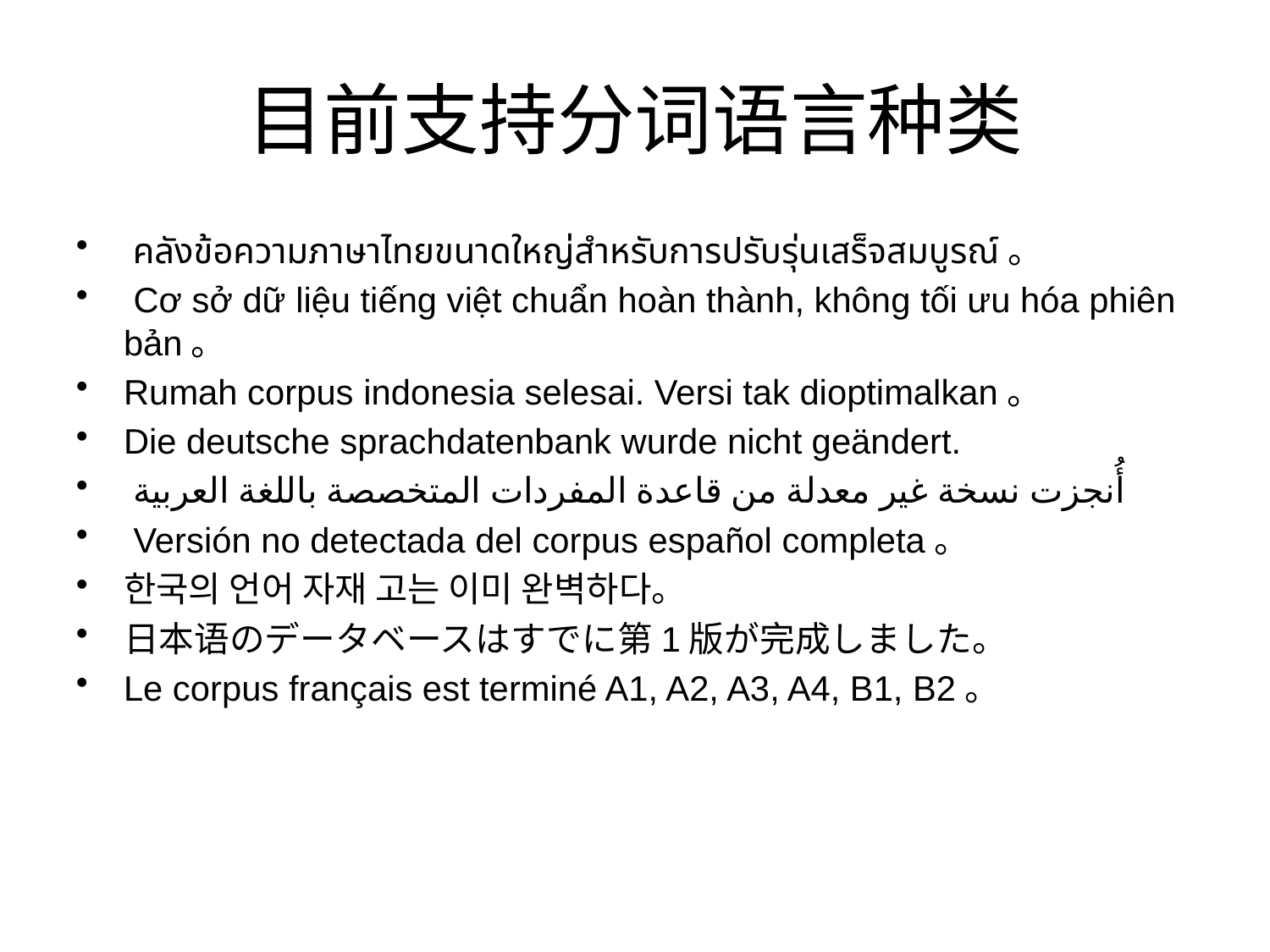

# 目前支持分词语言种类
 คลังข้อความภาษาไทยขนาดใหญ่สำหรับการปรับรุ่นเสร็จสมบูรณ์。
 Cơ sở dữ liệu tiếng việt chuẩn hoàn thành, không tối ưu hóa phiên bản。
Rumah corpus indonesia selesai. Versi tak dioptimalkan。
Die deutsche sprachdatenbank wurde nicht geändert.
 أُنجزت نسخة غير معدلة من قاعدة المفردات المتخصصة باللغة العربية
 Versión no detectada del corpus español completa。
한국의 언어 자재 고는 이미 완벽하다。
日本语のデータベースはすでに第1版が完成しました。
Le corpus français est terminé A1, A2, A3, A4, B1, B2。